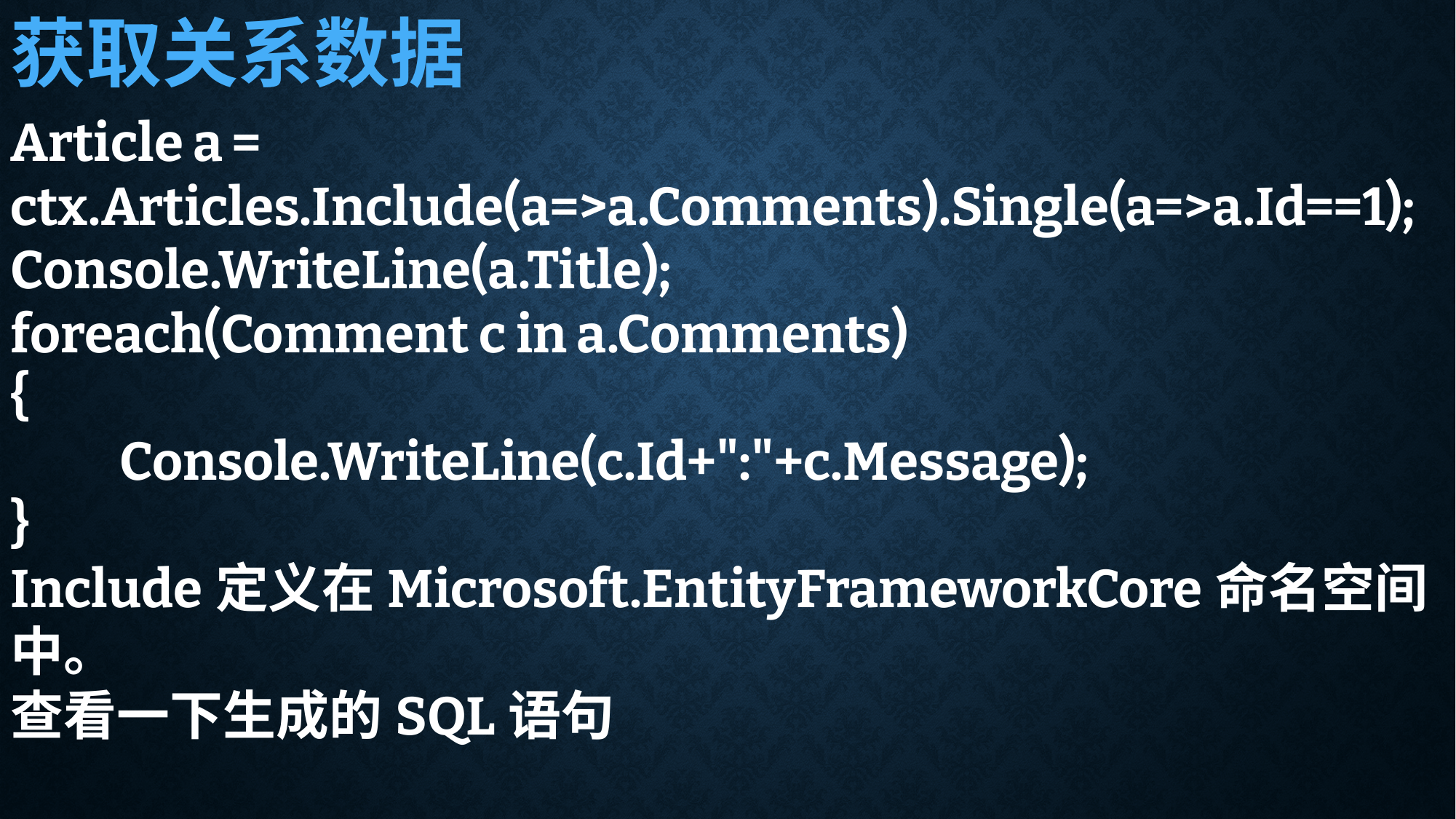

获取关系数据
Article a = ctx.Articles.Include(a=>a.Comments).Single(a=>a.Id==1);
Console.WriteLine(a.Title);
foreach(Comment c in a.Comments)
{
	Console.WriteLine(c.Id+":"+c.Message);
}
Include定义在Microsoft.EntityFrameworkCore命名空间中。
查看一下生成的SQL语句